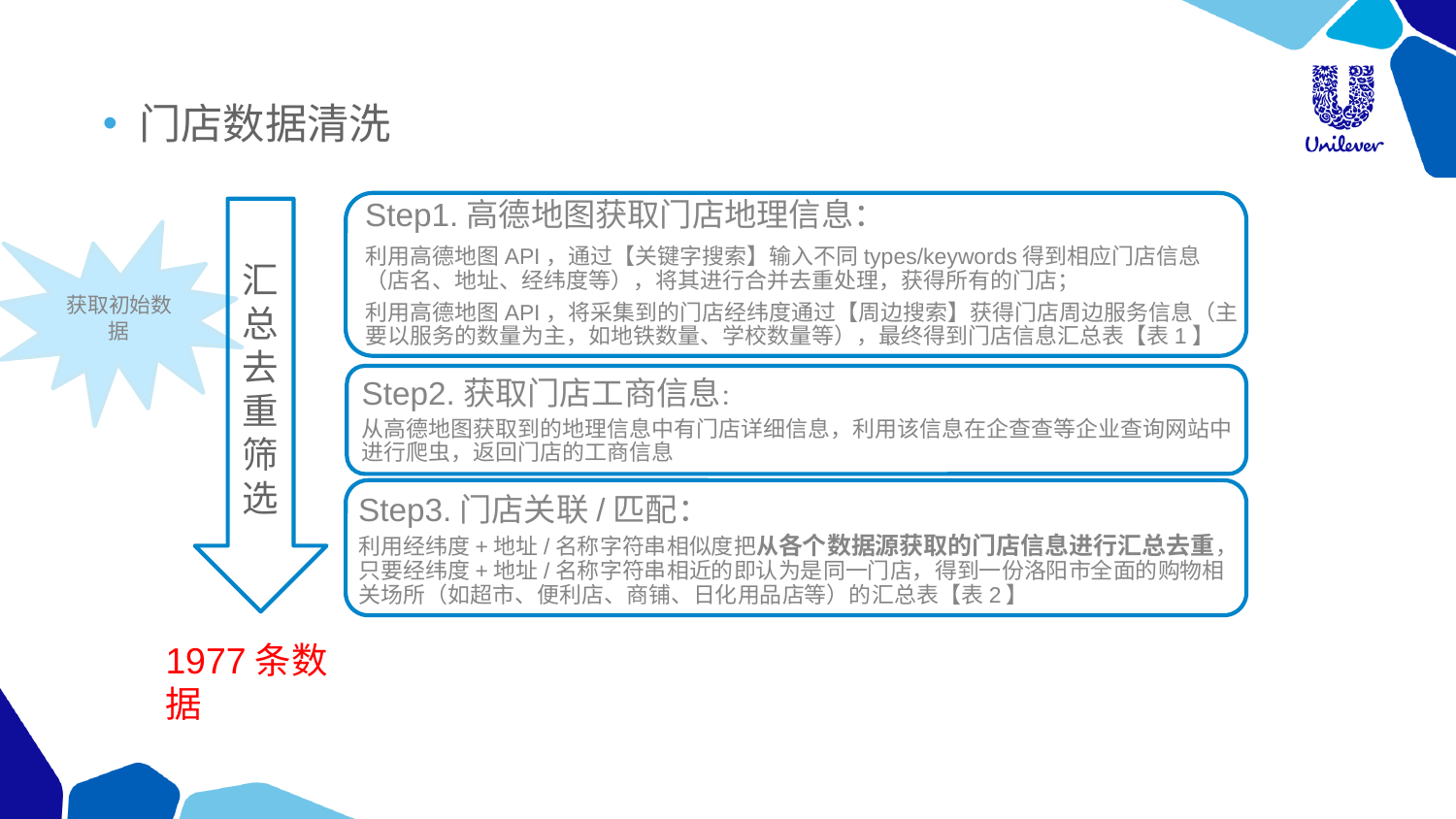

门店数据清洗

Step1.高德地图获取门店地理信息：
利用高德地图API，通过【关键字搜索】输入不同types/keywords得到相应门店信息（店名、地址、经纬度等），将其进行合并去重处理，获得所有的门店；
利用高德地图API，将采集到的门店经纬度通过【周边搜索】获得门店周边服务信息（主要以服务的数量为主，如地铁数量、学校数量等），最终得到门店信息汇总表【表1】

Step2.获取门店工商信息：
从高德地图获取到的地理信息中有门店详细信息，利用该信息在企查查等企业查询网站中进行爬虫，返回门店的工商信息

Step3.门店关联/匹配：
利用经纬度+地址/名称字符串相似度把从各个数据源获取的门店信息进行汇总去重，只要经纬度+地址/名称字符串相近的即认为是同一门店，得到一份洛阳市全面的购物相关场所（如超市、便利店、商铺、日化用品店等）的汇总表【表2】

汇总去重筛选
获取初始数据
1977条数据